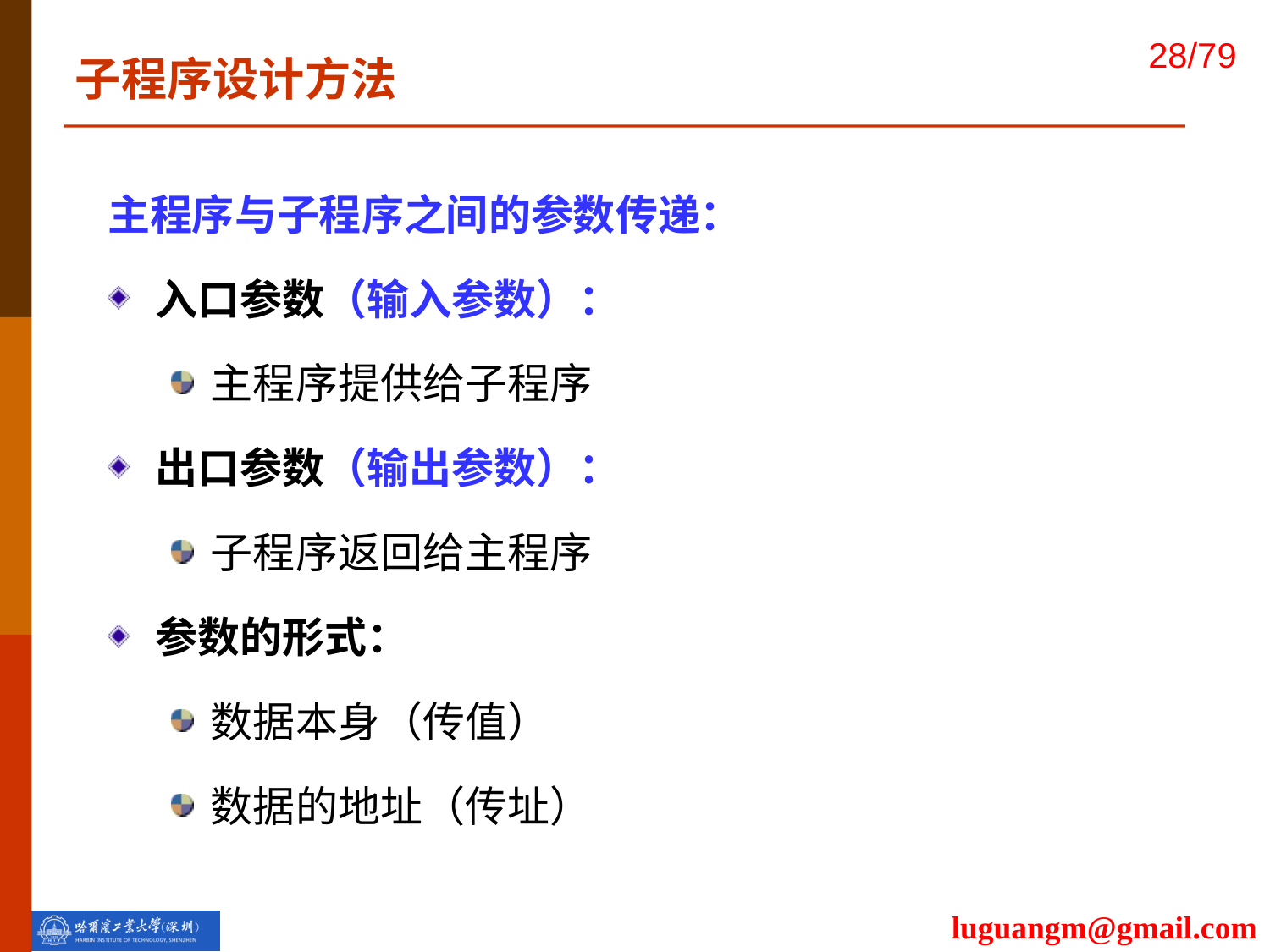

子程序设计方法
主程序与子程序之间的参数传递：
入口参数（输入参数）：
主程序提供给子程序
出口参数（输出参数）：
子程序返回给主程序
参数的形式：
数据本身（传值）
数据的地址（传址）